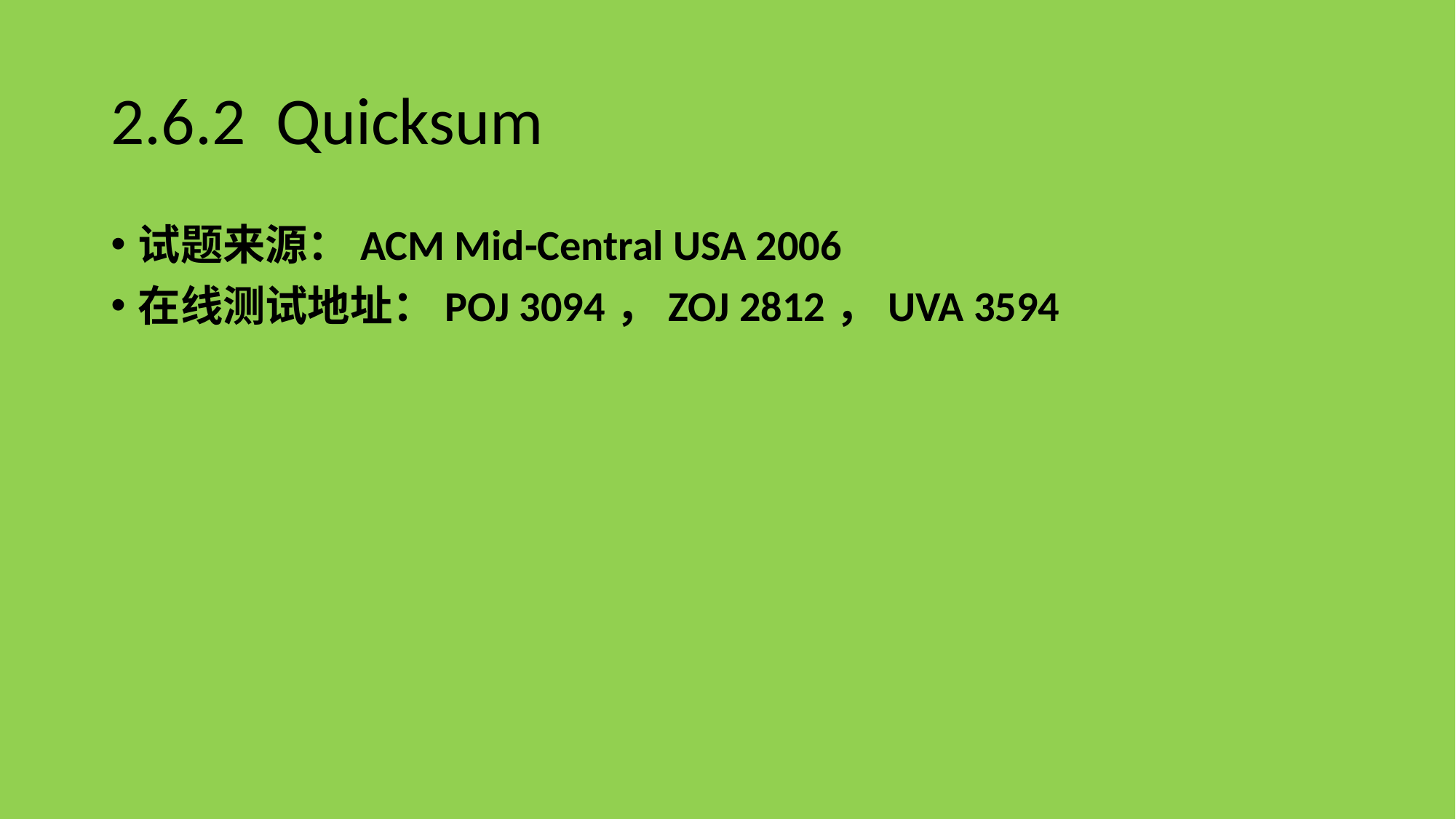

# 2.6.2  Quicksum
试题来源：ACM Mid-Central USA 2006
在线测试地址：POJ 3094，ZOJ 2812，UVA 3594